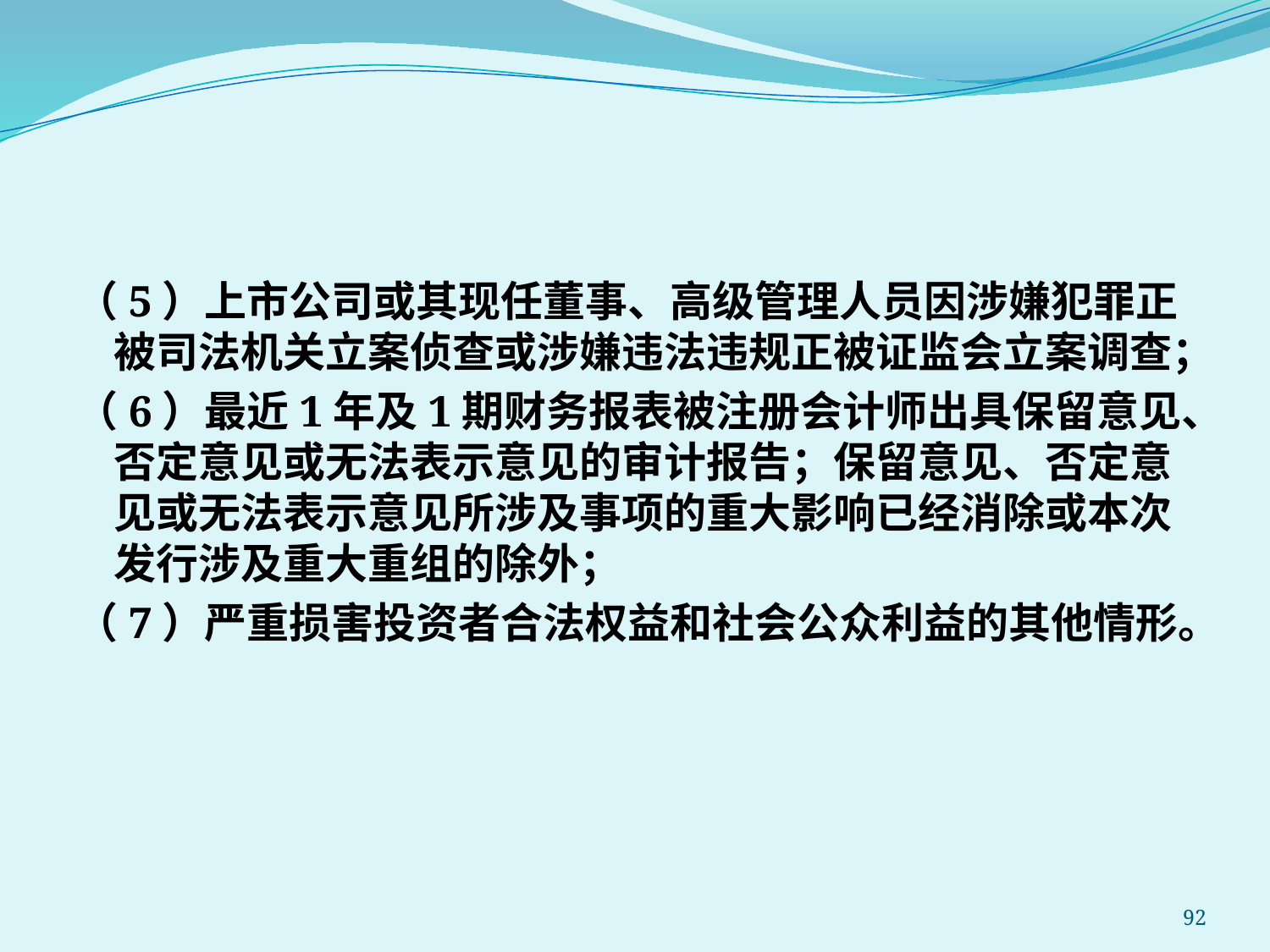

（5）上市公司或其现任董事、高级管理人员因涉嫌犯罪正被司法机关立案侦查或涉嫌违法违规正被证监会立案调查；
（6）最近1年及1期财务报表被注册会计师出具保留意见、否定意见或无法表示意见的审计报告；保留意见、否定意见或无法表示意见所涉及事项的重大影响已经消除或本次发行涉及重大重组的除外；
（7）严重损害投资者合法权益和社会公众利益的其他情形。

92